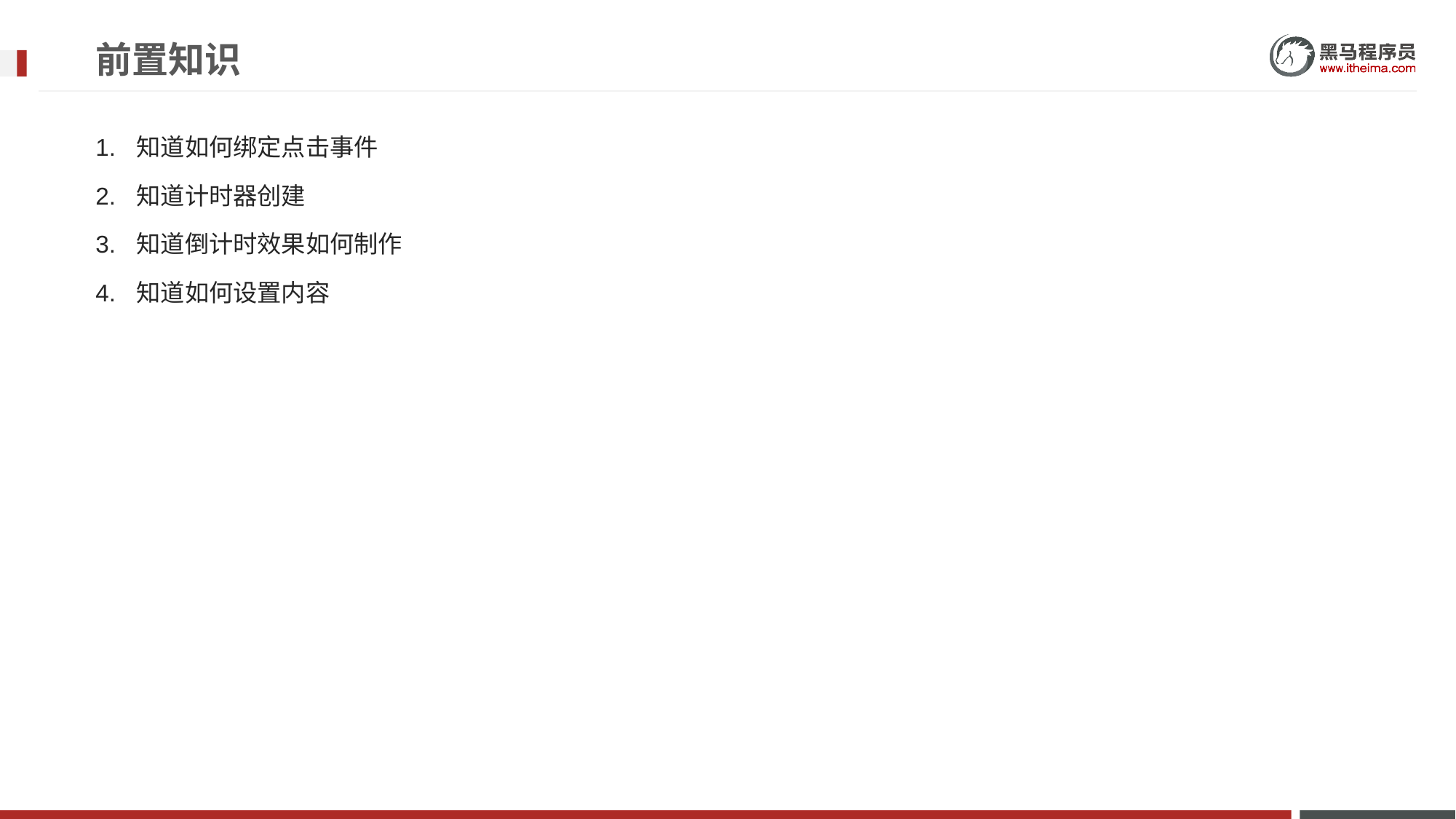

# 前置知识
知道如何绑定点击事件
知道计时器创建
知道倒计时效果如何制作
知道如何设置内容